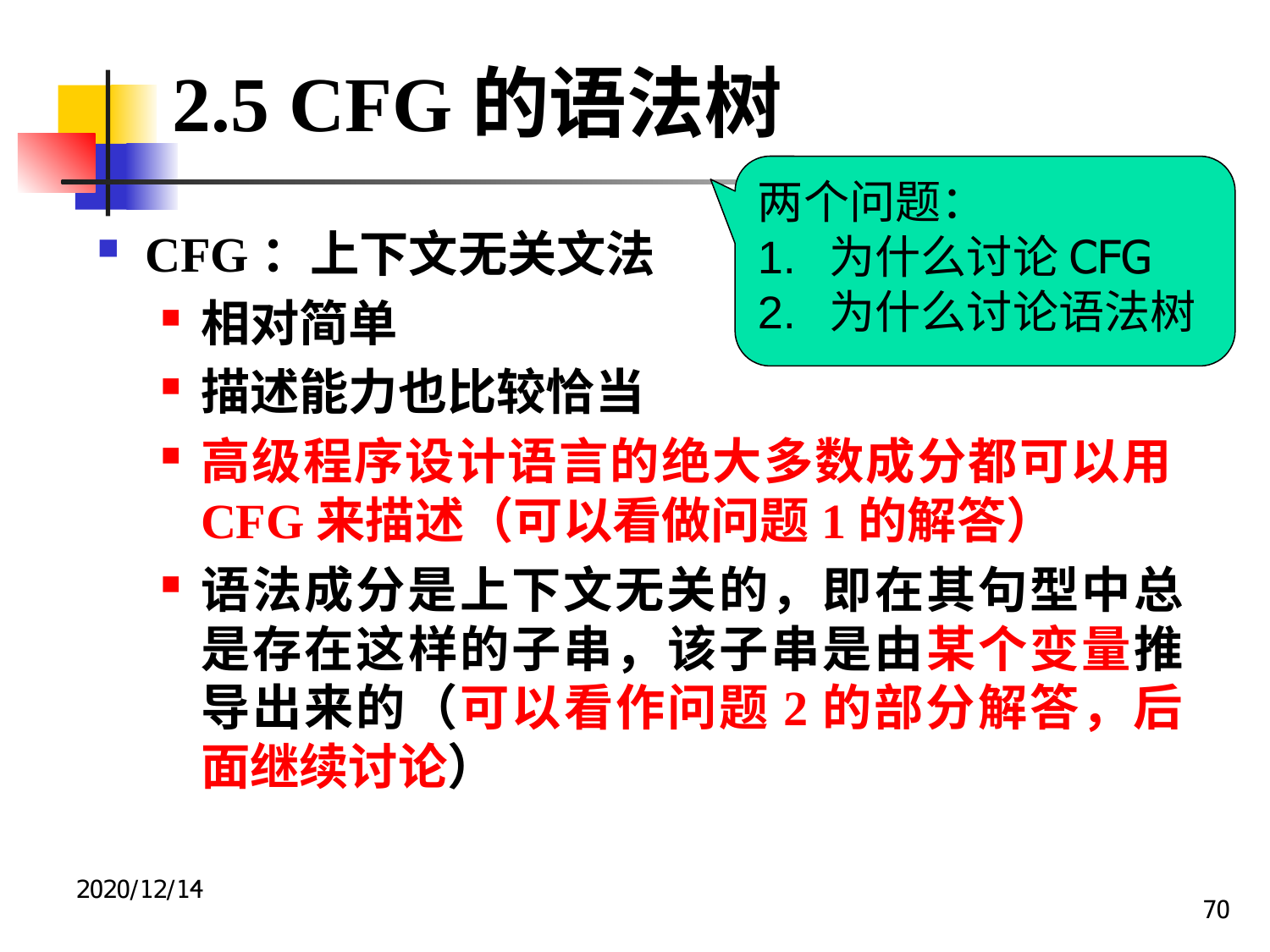

2.5 CFG的语法树
两个问题：
为什么讨论CFG
为什么讨论语法树
CFG：上下文无关文法
相对简单
描述能力也比较恰当
高级程序设计语言的绝大多数成分都可以用CFG来描述（可以看做问题1的解答）
语法成分是上下文无关的，即在其句型中总是存在这样的子串，该子串是由某个变量推导出来的（可以看作问题2的部分解答，后面继续讨论）
70
2020/12/14